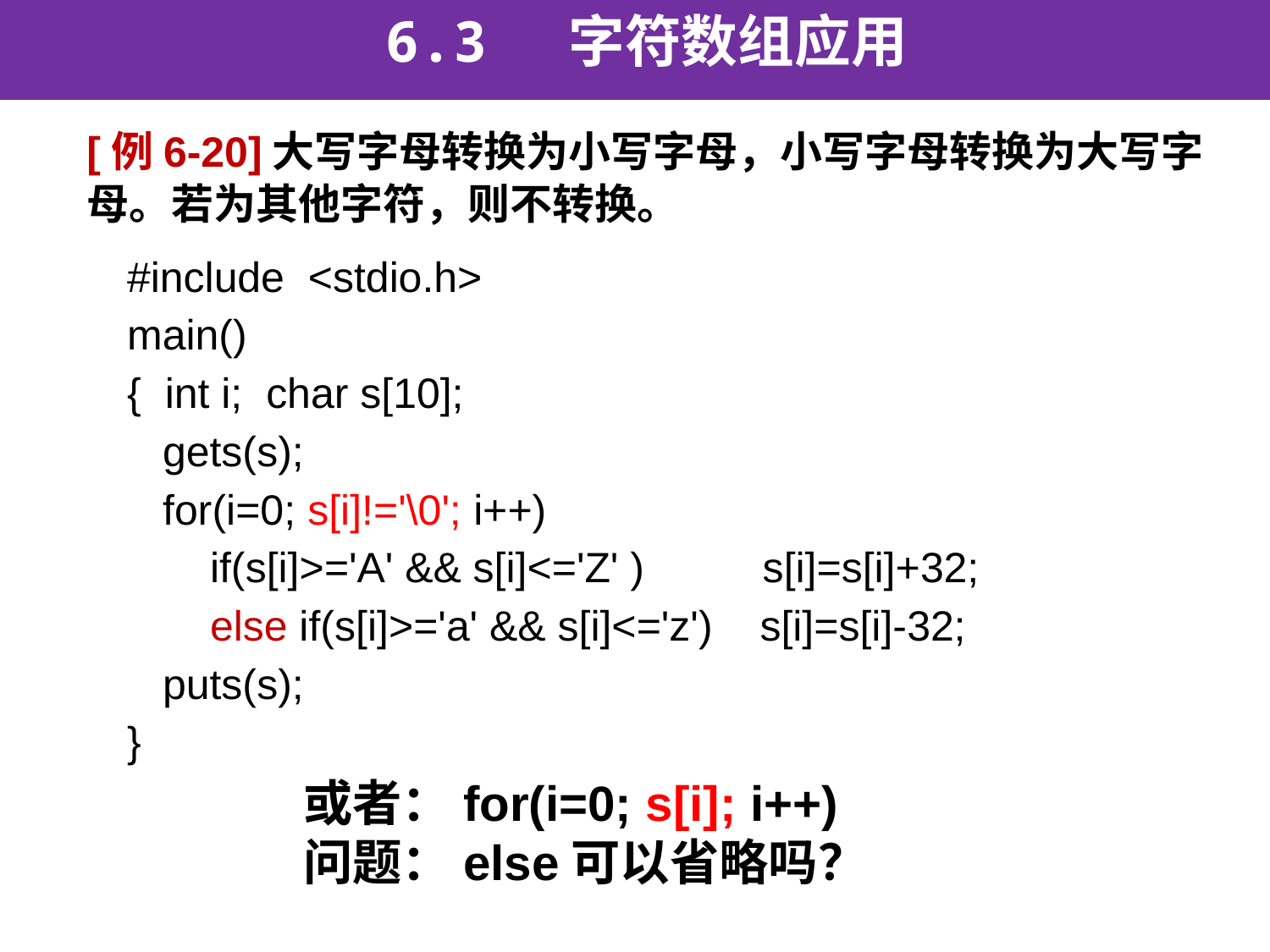

6.3  字符数组应用
[例6-20]大写字母转换为小写字母，小写字母转换为大写字母。若为其他字符，则不转换。
#include  <stdio.h>
main()
{  int i;  char s[10];
   gets(s);
   for(i=0; s[i]!='\0'; i++)
       if(s[i]>='A' && s[i]<='Z' )          s[i]=s[i]+32;
       else if(s[i]>='a' && s[i]<='z')    s[i]=s[i]-32;
   puts(s);
}
或者：for(i=0; s[i]; i++)
问题：else可以省略吗？